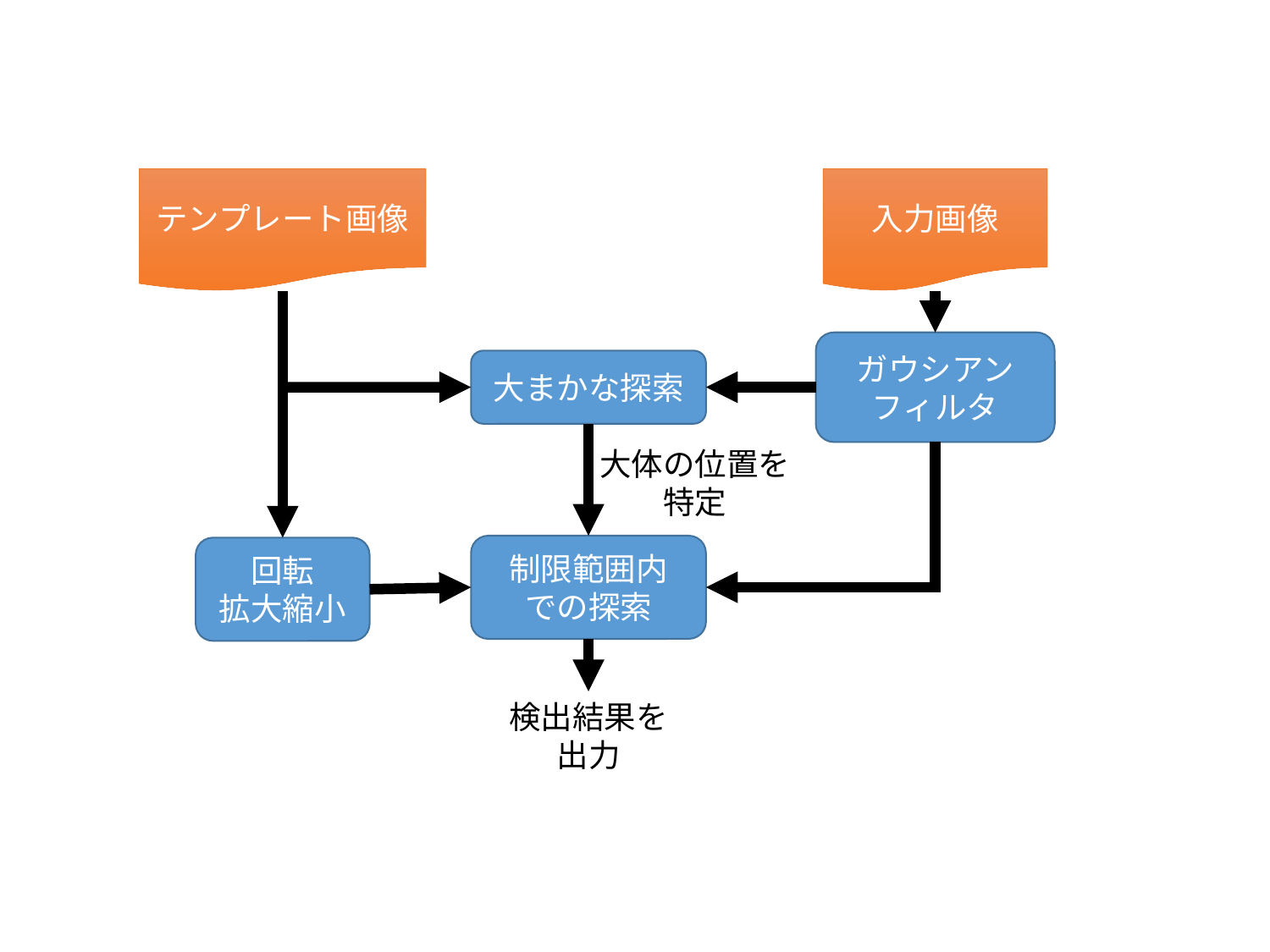

入力画像
テンプレート画像
ガウシアン
フィルタ
大まかな探索
大体の位置を
特定
制限範囲内
での探索
回転
拡大縮小
検出結果を
出力